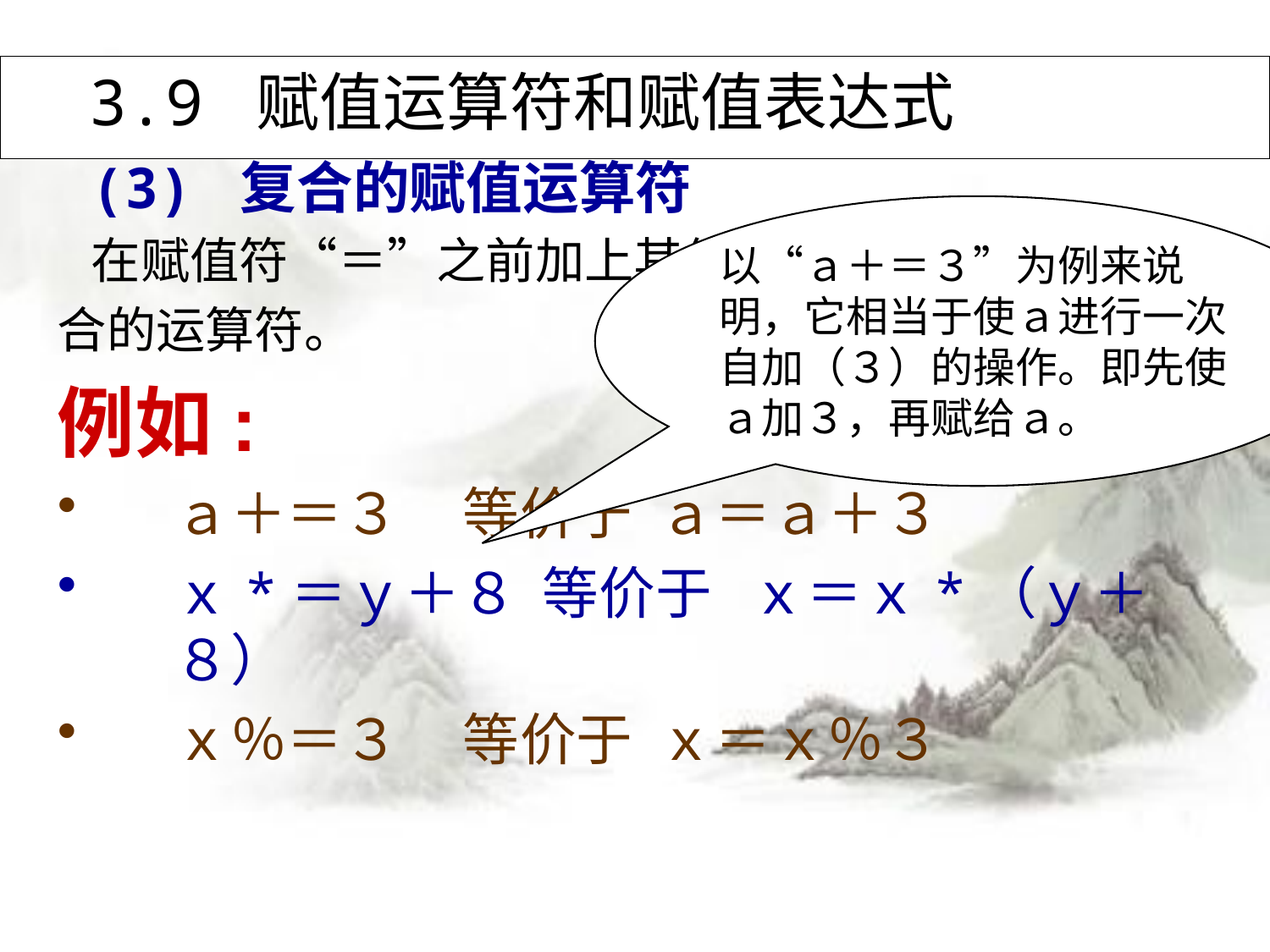

# 3.9 赋值运算符和赋值表达式
 (3) 复合的赋值运算符
  在赋值符“＝”之前加上其他运算符，可以构成复
合的运算符。
例如:
ａ＋＝３     等价于  ａ＝ａ＋３
ｘ*＝ｙ＋８  等价于   ｘ＝ｘ*（ｙ＋８）
ｘ％＝３     等价于  ｘ＝ｘ％３

以“ａ＋＝３”为例来说明，它相当于使ａ进行一次自加（３）的操作。即先使ａ加３，再赋给ａ。